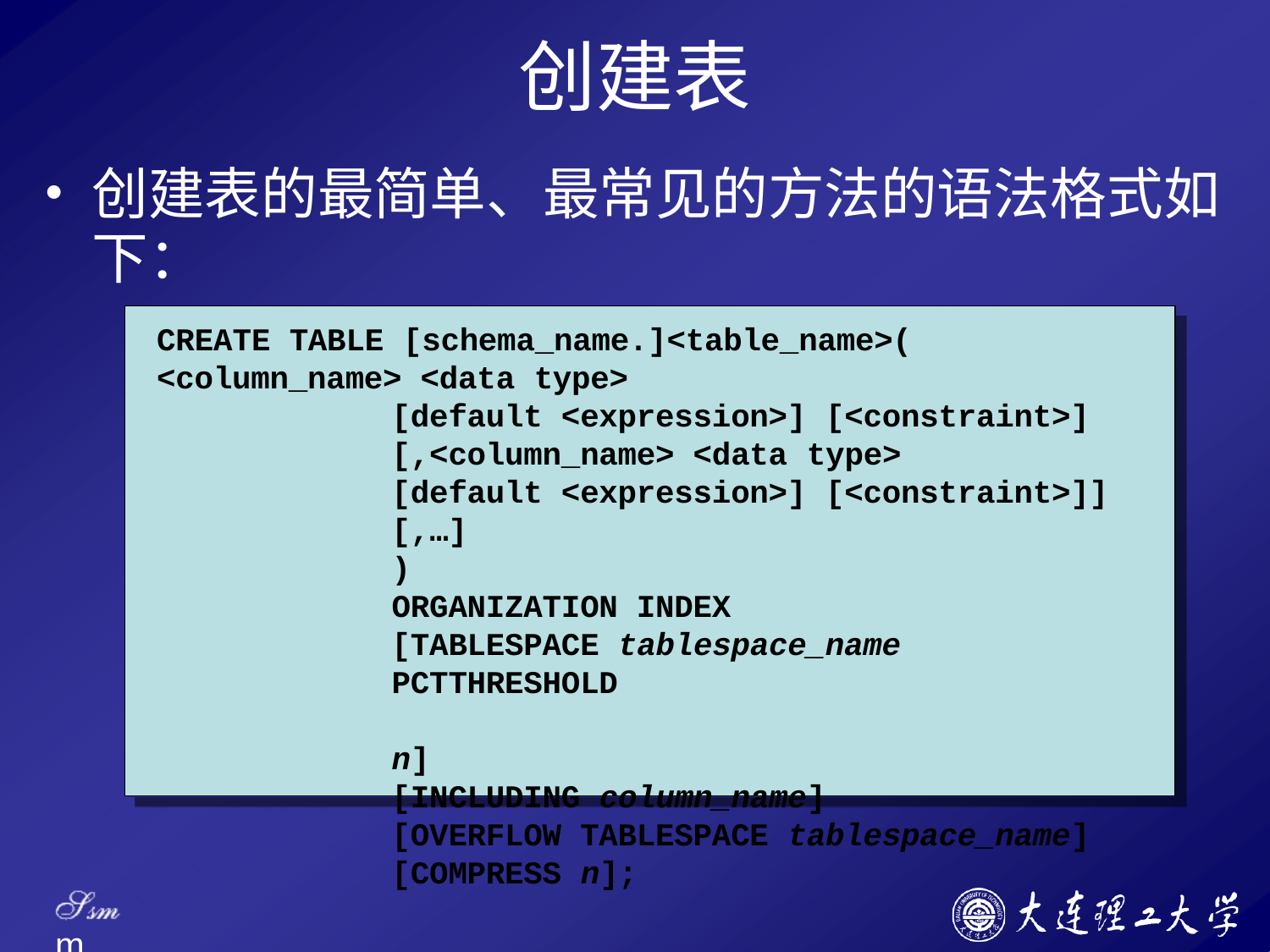

# 创建表
创建表的最简单、最常见的方法的语法格式如 下：

CREATE TABLE [schema_name.]<table_name>(
<column_name> <data type>
[default <expression>] [<constraint>]
[,<column_name> <data type>
[default <expression>] [<constraint>]]
[,…]
)
ORGANIZATION INDEX
[TABLESPACE tablespace_name PCTTHRESHOLD	n]
[INCLUDING column_name]
[OVERFLOW TABLESPACE tablespace_name]
[COMPRESS n];

Ssm